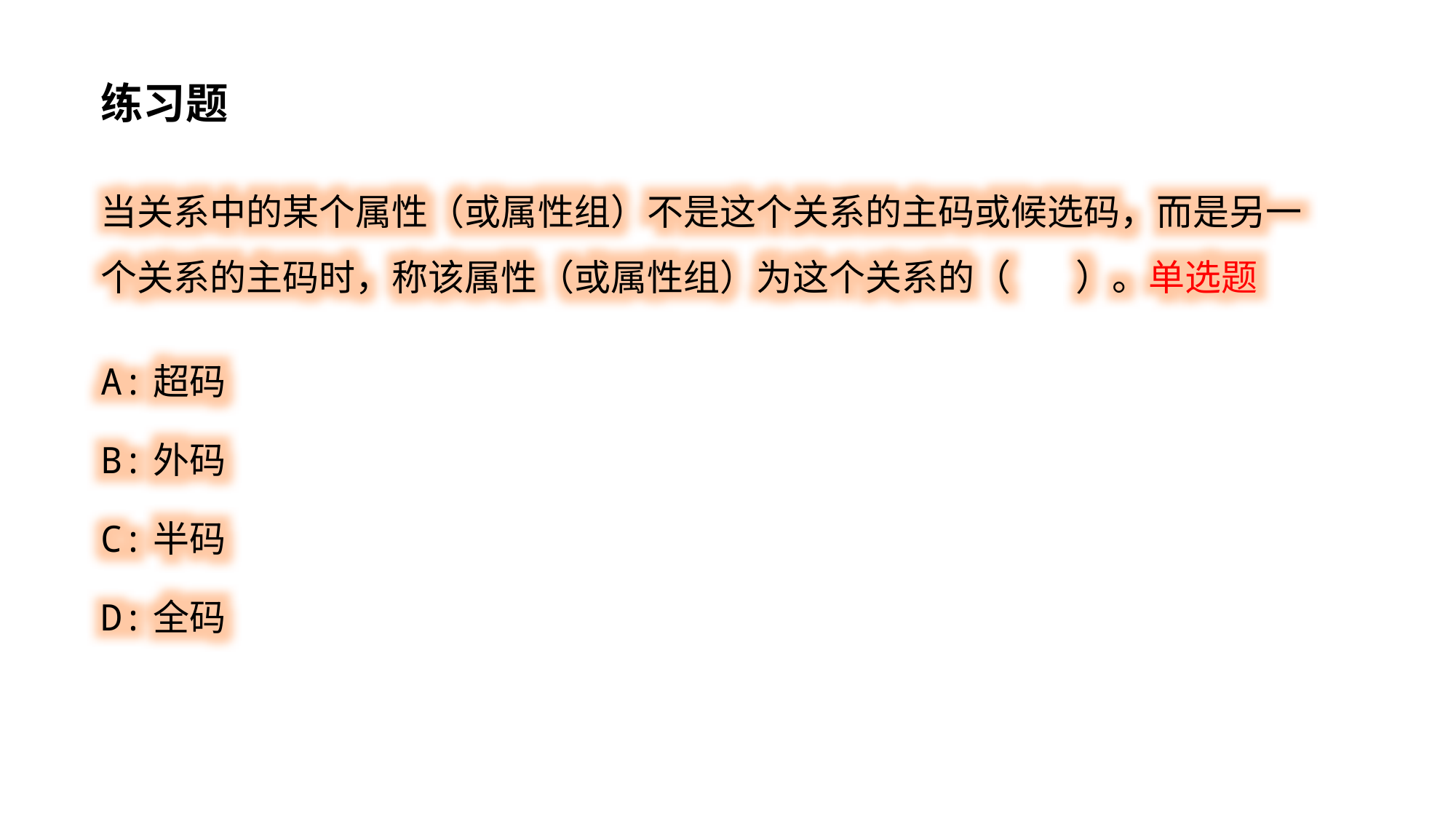

练习题
当关系中的某个属性（或属性组）不是这个关系的主码或候选码，而是另一个关系的主码时，称该属性（或属性组）为这个关系的（        ）。单选题

A:超码

B:外码

C:半码

D:全码